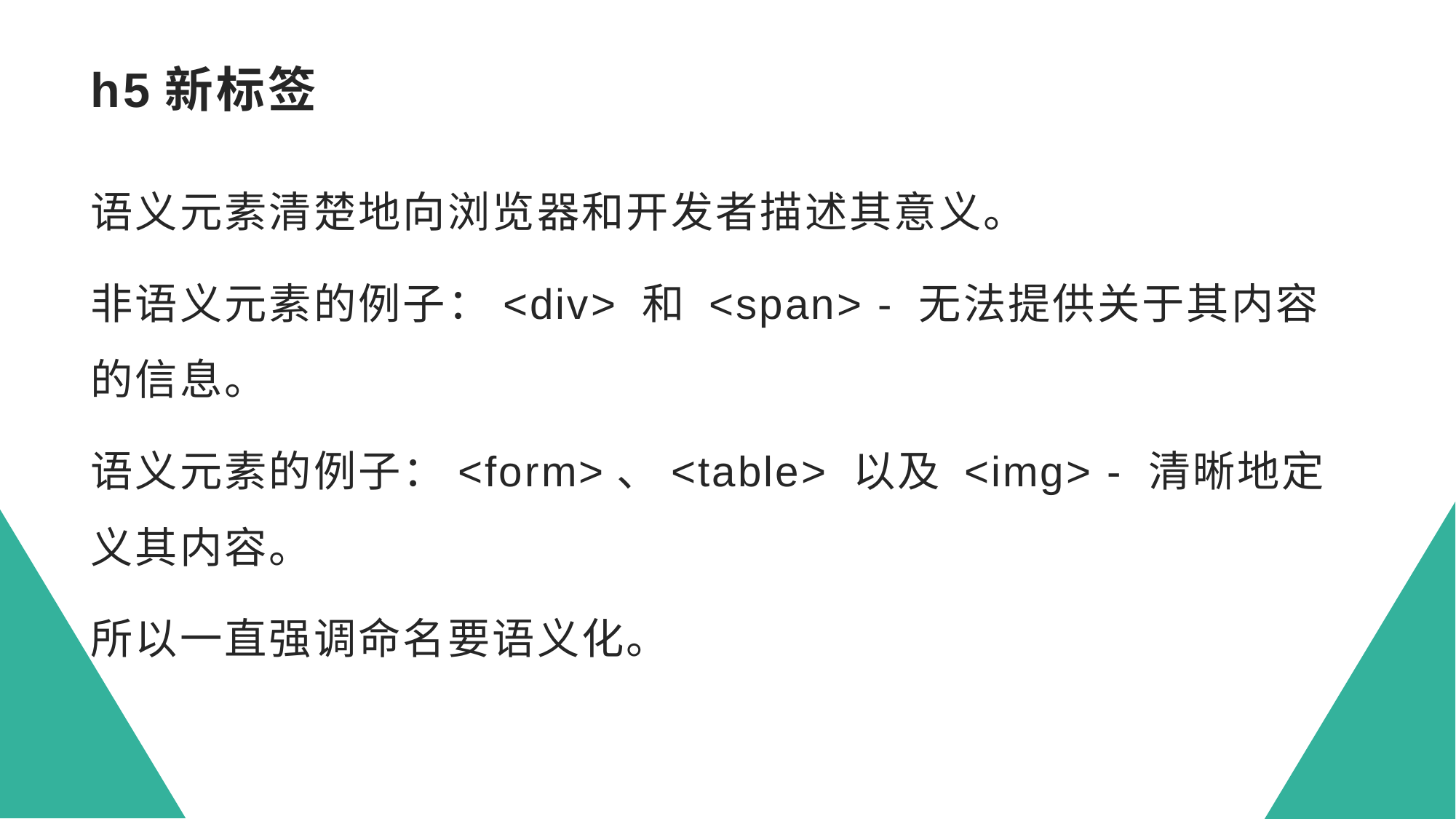

# h5新标签
语义元素清楚地向浏览器和开发者描述其意义。
非语义元素的例子：<div> 和 <span> - 无法提供关于其内容的信息。
语义元素的例子：<form>、<table> 以及 <img> - 清晰地定义其内容。
所以一直强调命名要语义化。